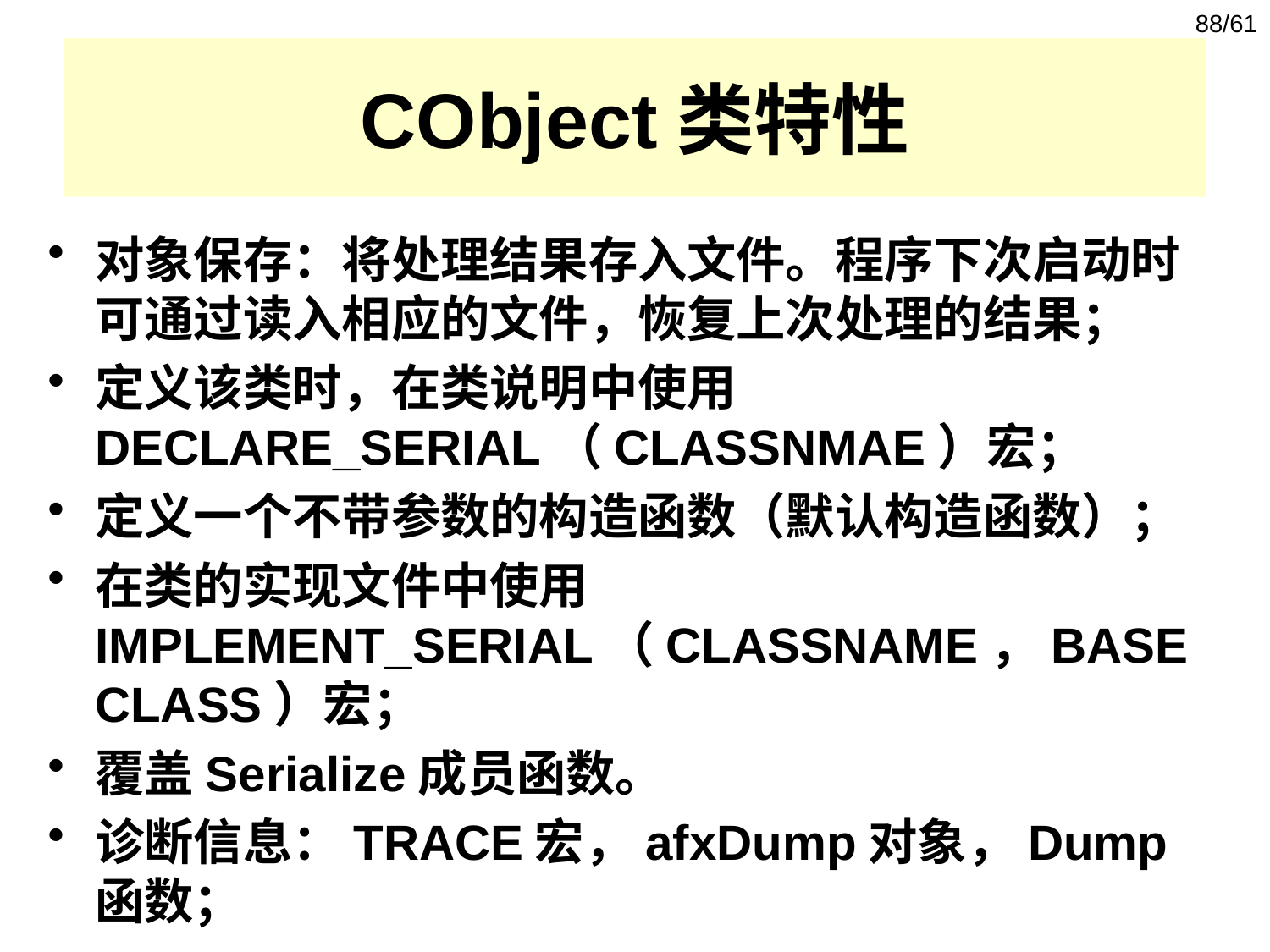

88/61
# CObject类特性
对象保存：将处理结果存入文件。程序下次启动时可通过读入相应的文件，恢复上次处理的结果；
定义该类时，在类说明中使用DECLARE_SERIAL（CLASSNMAE）宏；
定义一个不带参数的构造函数（默认构造函数）；
在类的实现文件中使用IMPLEMENT_SERIAL（CLASSNAME，BASECLASS）宏；
覆盖Serialize成员函数。
诊断信息：TRACE宏，afxDump对象，Dump函数；